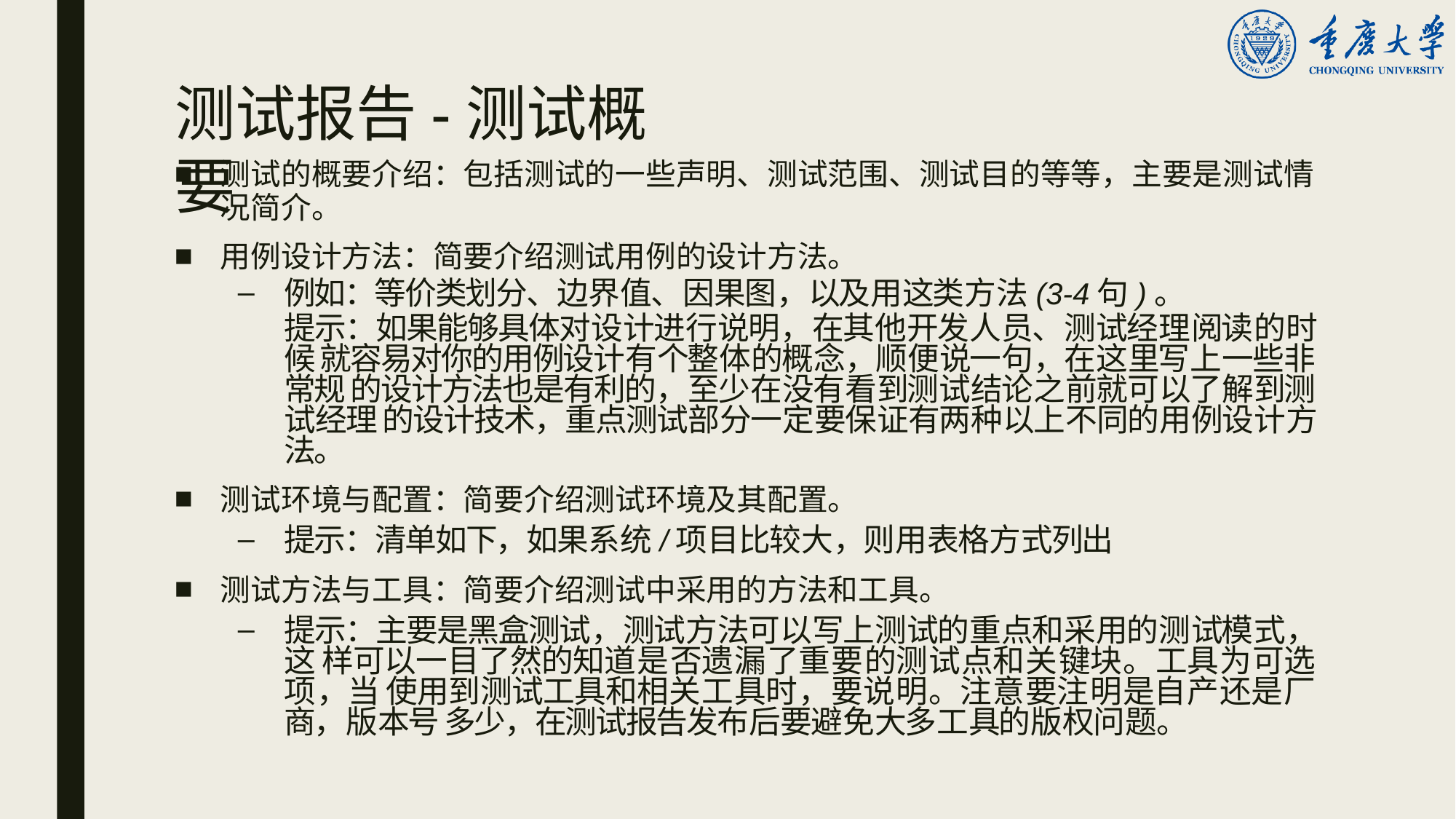

# 测试报告-测试概要
测试的概要介绍：包括测试的一些声明、测试范围、测试目的等等，主要是测试情
况简介。
用例设计方法：简要介绍测试用例的设计方法。
例如：等价类划分、边界值、因果图，以及用这类方法(3-4句)。
提示：如果能够具体对设计进行说明，在其他开发人员、测试经理阅读的时候 就容易对你的用例设计有个整体的概念，顺便说一句，在这里写上一些非常规 的设计方法也是有利的，至少在没有看到测试结论之前就可以了解到测试经理 的设计技术，重点测试部分一定要保证有两种以上不同的用例设计方法。
测试环境与配置：简要介绍测试环境及其配置。
提示：清单如下，如果系统/项目比较大，则用表格方式列出
测试方法与工具：简要介绍测试中采用的方法和工具。
提示：主要是黑盒测试，测试方法可以写上测试的重点和采用的测试模式，这 样可以一目了然的知道是否遗漏了重要的测试点和关键块。工具为可选项，当 使用到测试工具和相关工具时，要说明。注意要注明是自产还是厂商，版本号 多少，在测试报告发布后要避免大多工具的版权问题。